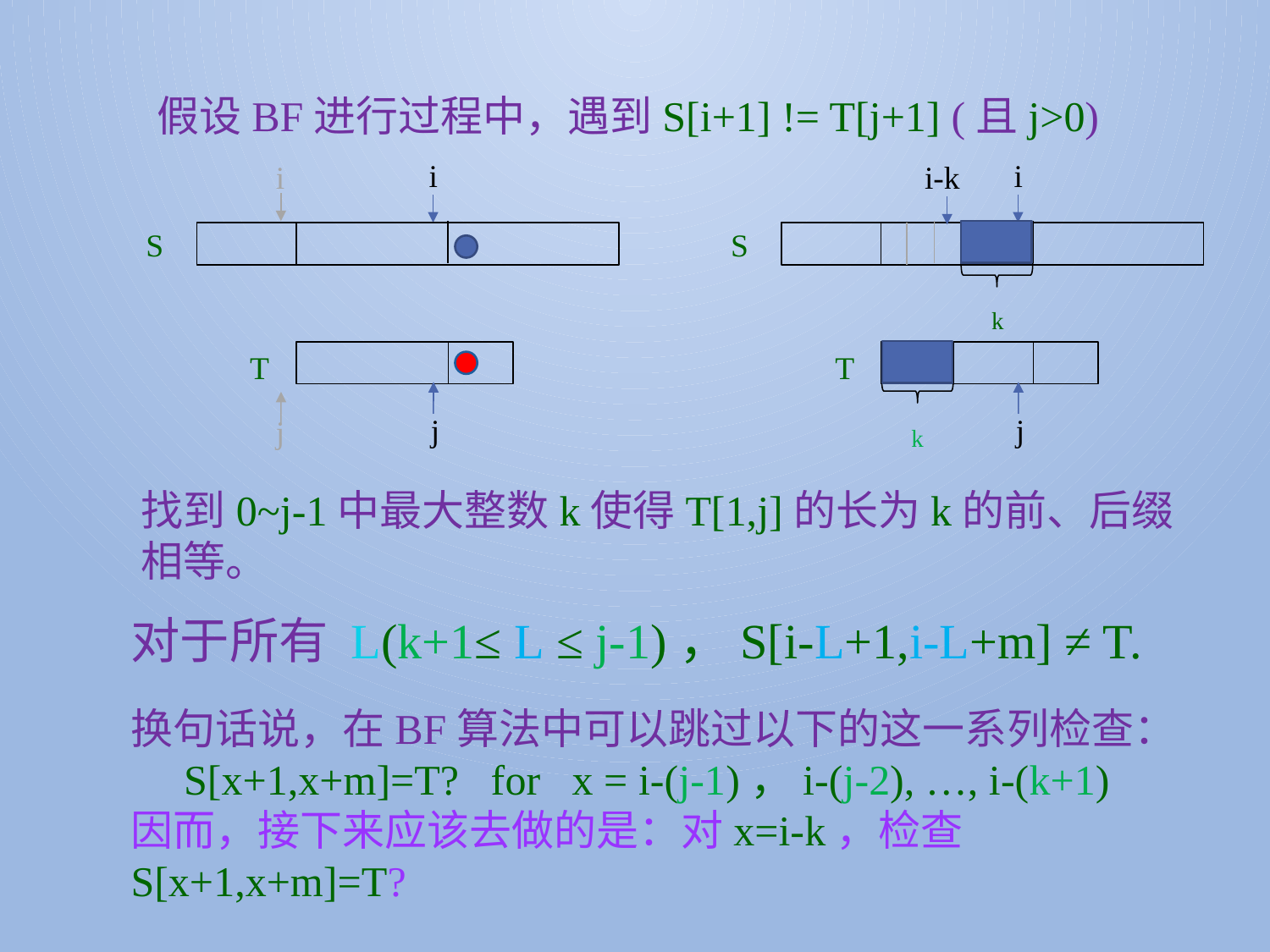

假设BF进行过程中，遇到S[i+1] != T[j+1] (且j>0)
i
i
i-k
S

k

T

k
j
i
S

T

j
j
找到0~j-1中最大整数k使得T[1,j]的长为k的前、后缀相等。
对于所有 L(k+1≤ L ≤ j-1)，S[i-L+1,i-L+m] ≠ T.
换句话说，在BF算法中可以跳过以下的这一系列检查：
     S[x+1,x+m]=T?   for   x = i-(j-1)，i-(j-2), …, i-(k+1)
因而，接下来应该去做的是：对x=i-k，检查S[x+1,x+m]=T?